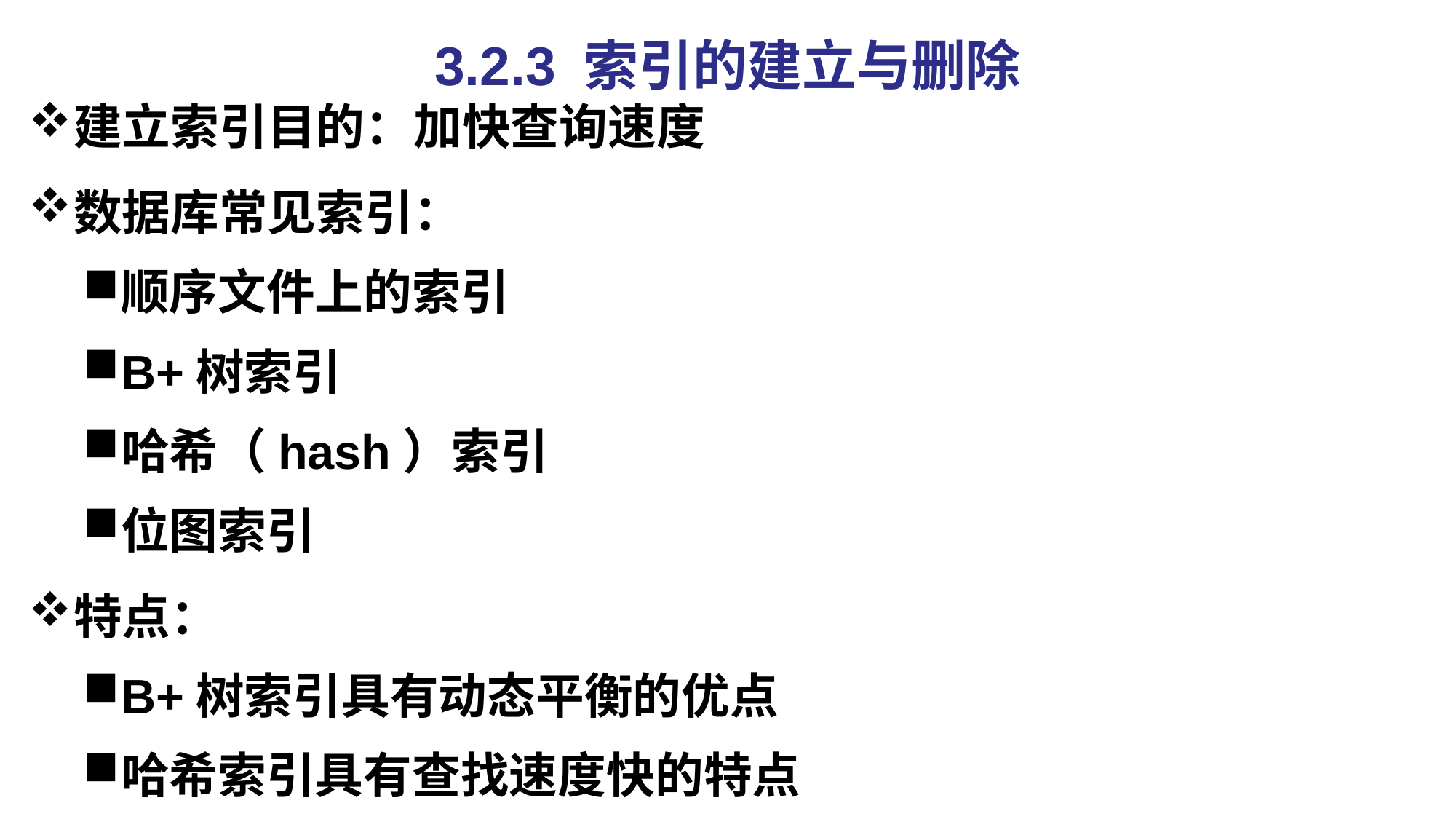

3.2.3 索引的建立与删除
建立索引目的：加快查询速度
数据库常见索引：
顺序文件上的索引
B+树索引
哈希（hash）索引
位图索引
特点：
B+树索引具有动态平衡的优点
哈希索引具有查找速度快的特点